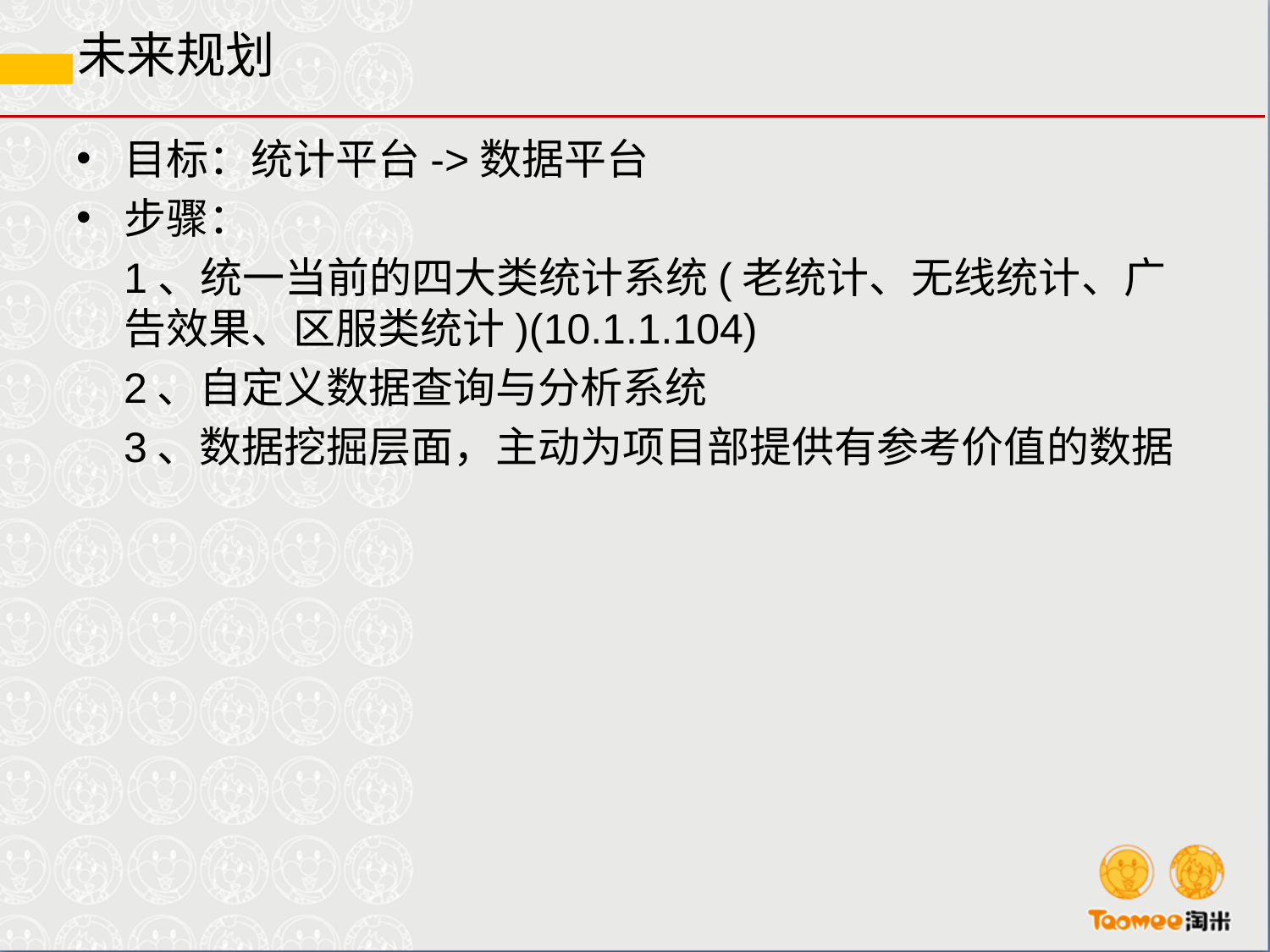

# 未来规划
目标：统计平台->数据平台
步骤：
	1、统一当前的四大类统计系统(老统计、无线统计、广告效果、区服类统计)(10.1.1.104)
    2、自定义数据查询与分析系统
    3、数据挖掘层面，主动为项目部提供有参考价值的数据